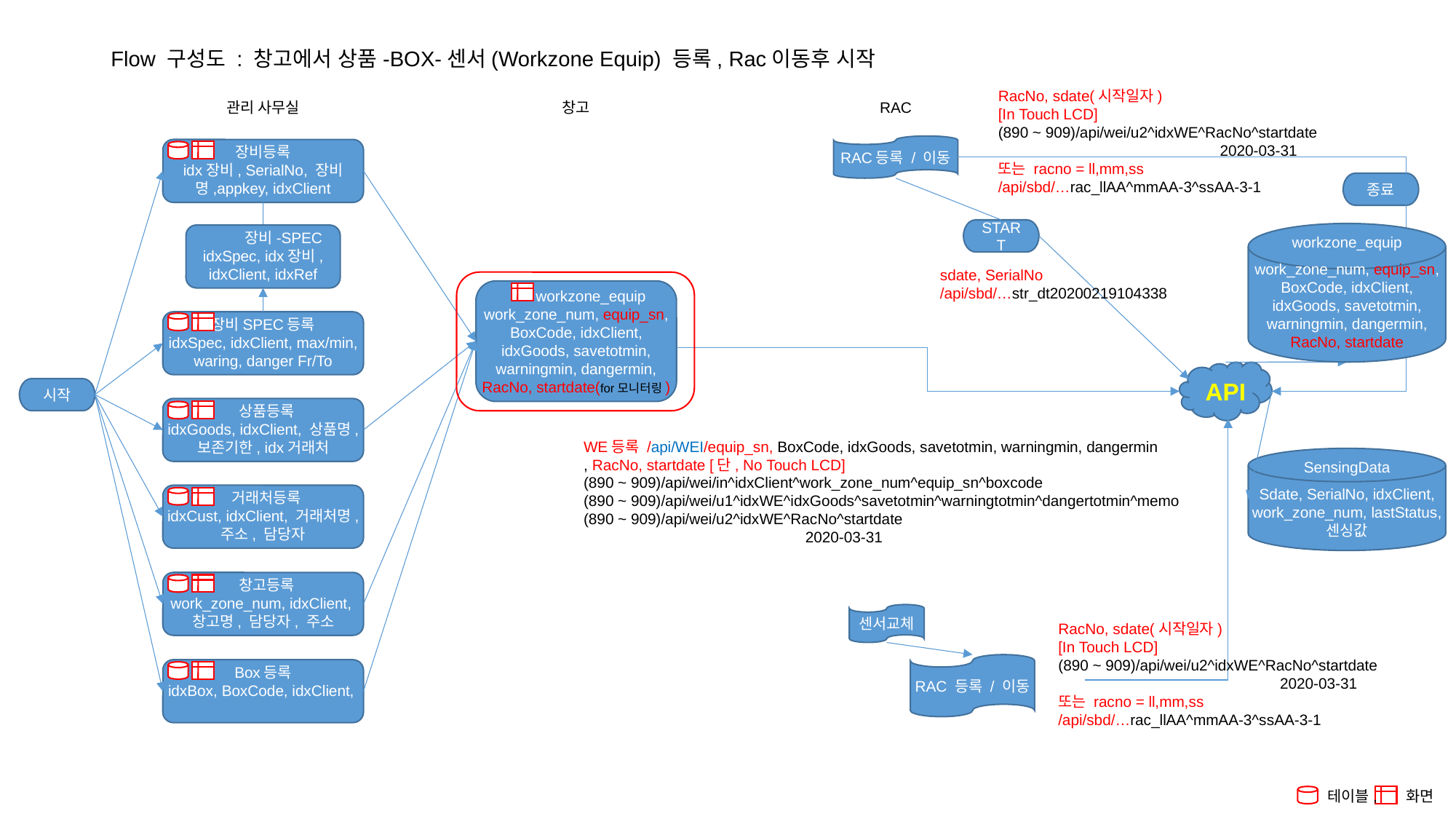

# Flow 구성도 : 창고에서 상품-BOX-센서(Workzone Equip) 등록, Rac이동후 시작
RacNo, sdate(시작일자)
[In Touch LCD]
(890 ~ 909)/api/wei/u2^idxWE^RacNo^startdate
                                                     2020-03-31
또는 racno = ll,mm,ss
/api/sbd/…rac_llAA^mmAA-3^ssAA-3-1
관리 사무실
창고
RAC
RAC등록 / 이동
장비등록
idx장비, SerialNo, 장비명,appkey, idxClient

종료
START
workzone_equip

work_zone_num, equip_sn, BoxCode, idxClient, idxGoods, savetotmin, warningmin, dangermin, RacNo, startdate
         장비-SPEC
idxSpec, idx장비, idxClient, idxRef

sdate, SerialNo
/api/sbd/…str_dt20200219104338

       workzone_equip
work_zone_num, equip_sn, BoxCode, idxClient, idxGoods, savetotmin, warningmin, dangermin, RacNo, startdate(for모니터링)

장비SPEC등록
idxSpec, idxClient, max/min, waring, danger Fr/To

API
시작
 상품등록
idxGoods, idxClient, 상품명, 보존기한, idx거래처

WE등록 /api/WEI/equip_sn, BoxCode, idxGoods, savetotmin, warningmin, dangermin
, RacNo, startdate [단, No Touch LCD]
(890 ~ 909)/api/wei/in^idxClient^work_zone_num^equip_sn^boxcode
(890 ~ 909)/api/wei/u1^idxWE^idxGoods^savetotmin^warningtotmin^dangertotmin^memo
(890 ~ 909)/api/wei/u2^idxWE^RacNo^startdate
                                                     2020-03-31
SensingData

Sdate, SerialNo, idxClient, work_zone_num, lastStatus, 센싱값
 거래처등록
idxCust, idxClient, 거래처명, 주소, 담당자

 창고등록
work_zone_num, idxClient,  창고명, 담당자, 주소

센서교체
RacNo, sdate(시작일자)
[In Touch LCD]
(890 ~ 909)/api/wei/u2^idxWE^RacNo^startdate
                                                     2020-03-31
또는 racno = ll,mm,ss
/api/sbd/…rac_llAA^mmAA-3^ssAA-3-1
RAC 등록 / 이동
Box등록
idxBox, BoxCode, idxClient,

테이블,      화면